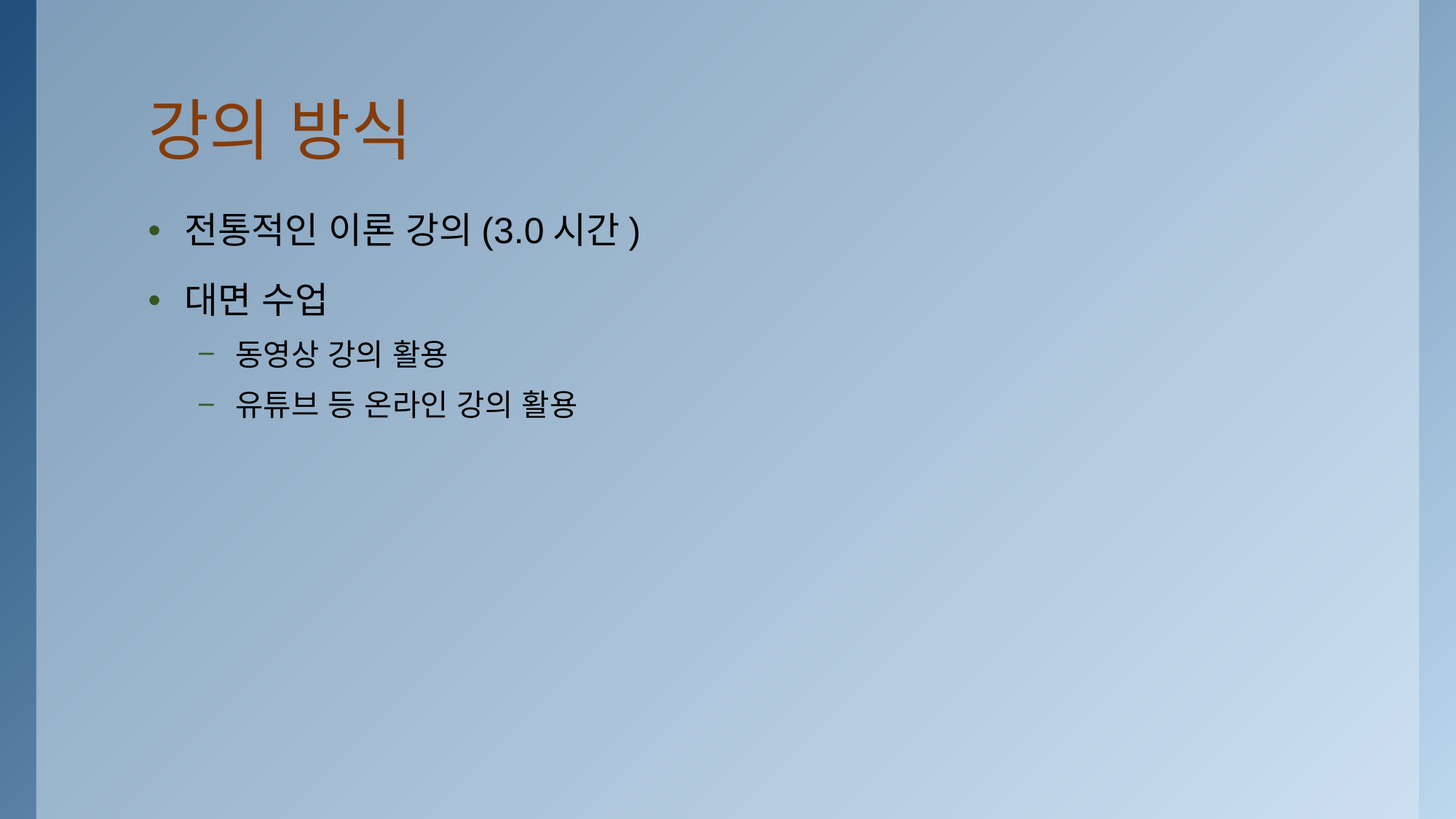

# 강의 방식
전통적인 이론 강의(3.0시간)
대면 수업
동영상 강의 활용
유튜브 등 온라인 강의 활용